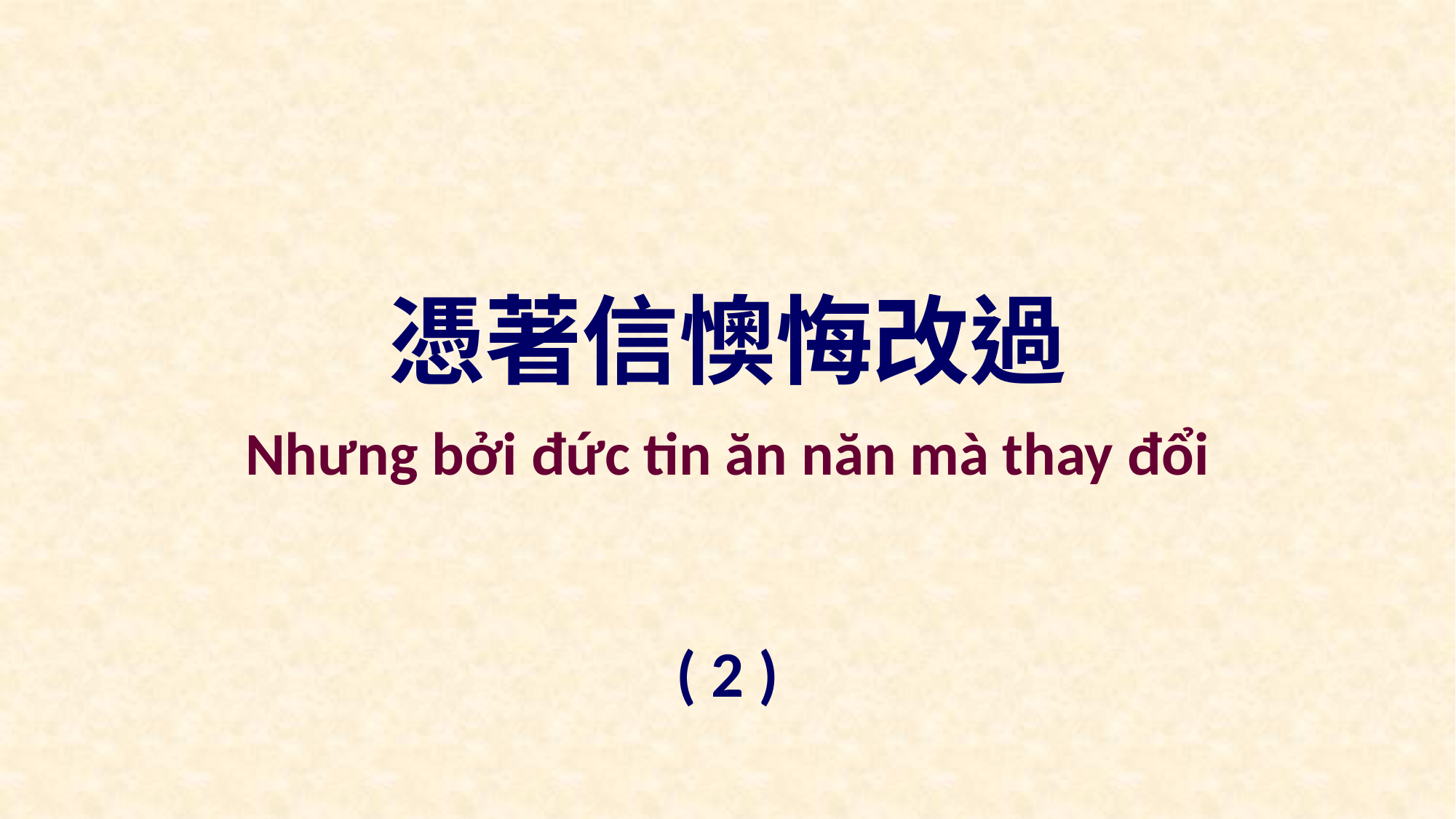

憑著信懊悔改過
Nhưng bởi đức tin ăn năn mà thay đổi
( 2 )